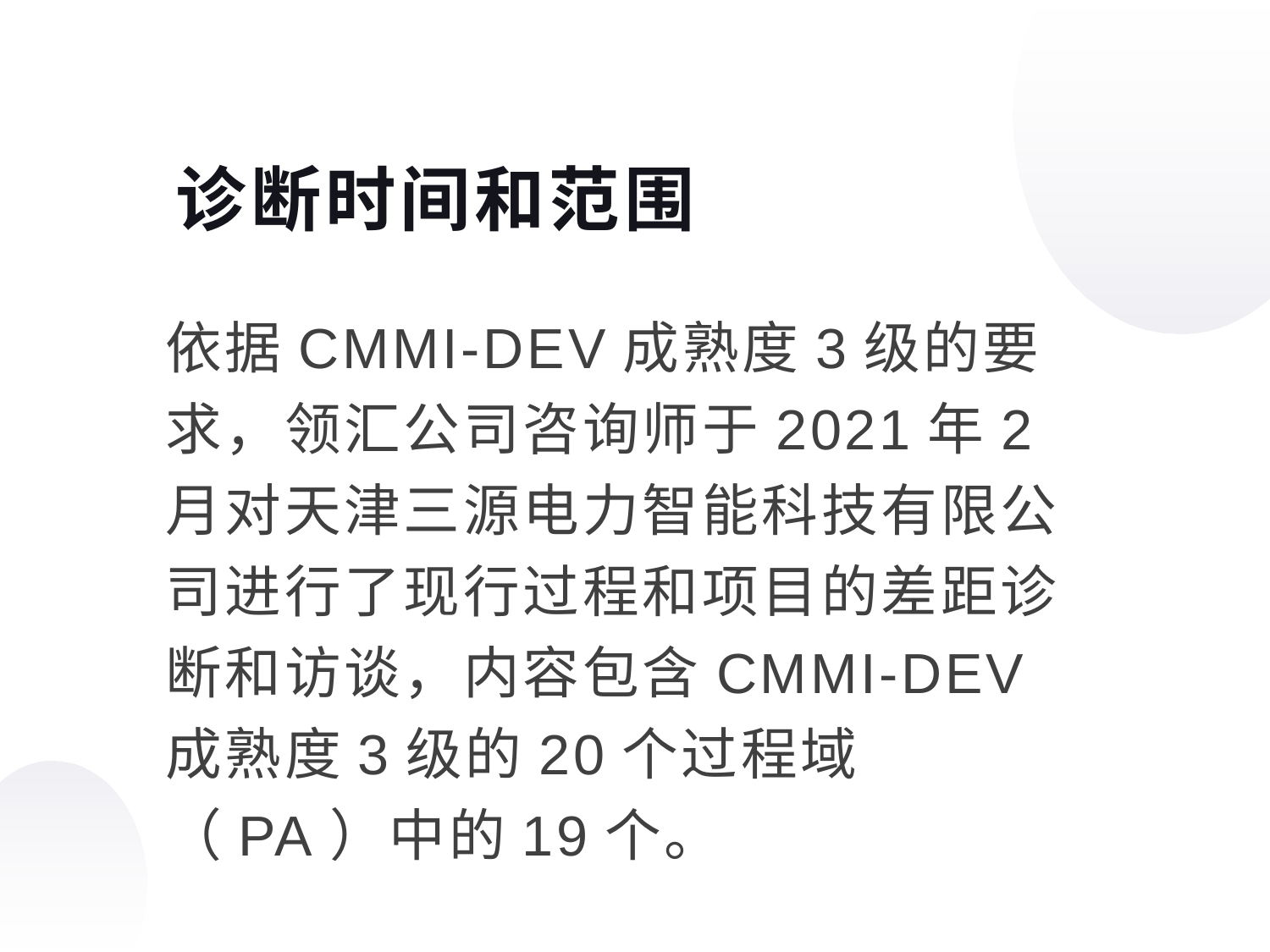

诊断时间和范围
依据CMMI-DEV成熟度3级的要求，领汇公司咨询师于2021年2月对天津三源电力智能科技有限公司进行了现行过程和项目的差距诊断和访谈，内容包含CMMI-DEV成熟度3级的20个过程域（PA）中的19个。